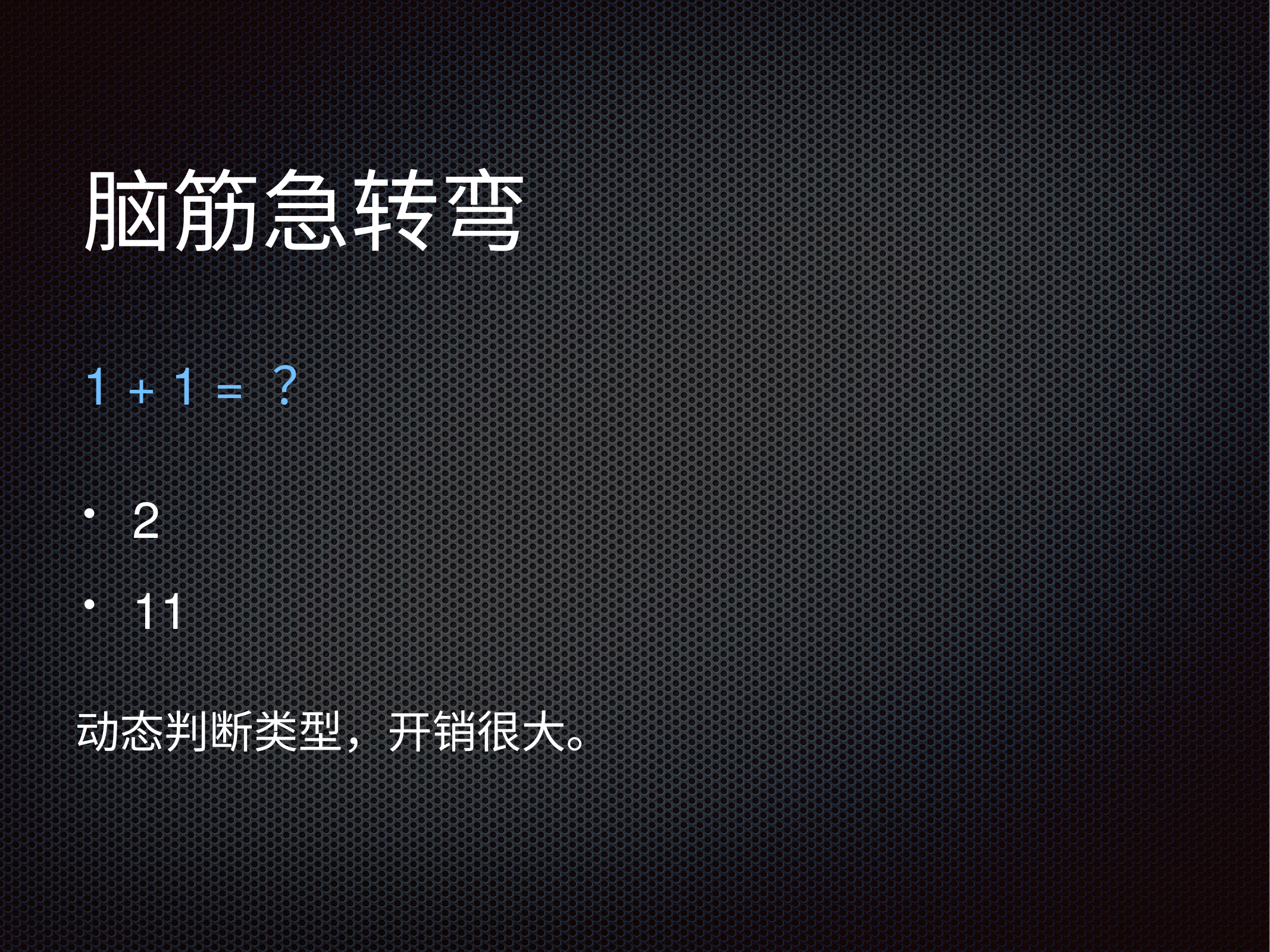

# 脑筋急转弯
1 + 1 = ？
2
11
动态判断类型，开销很大。